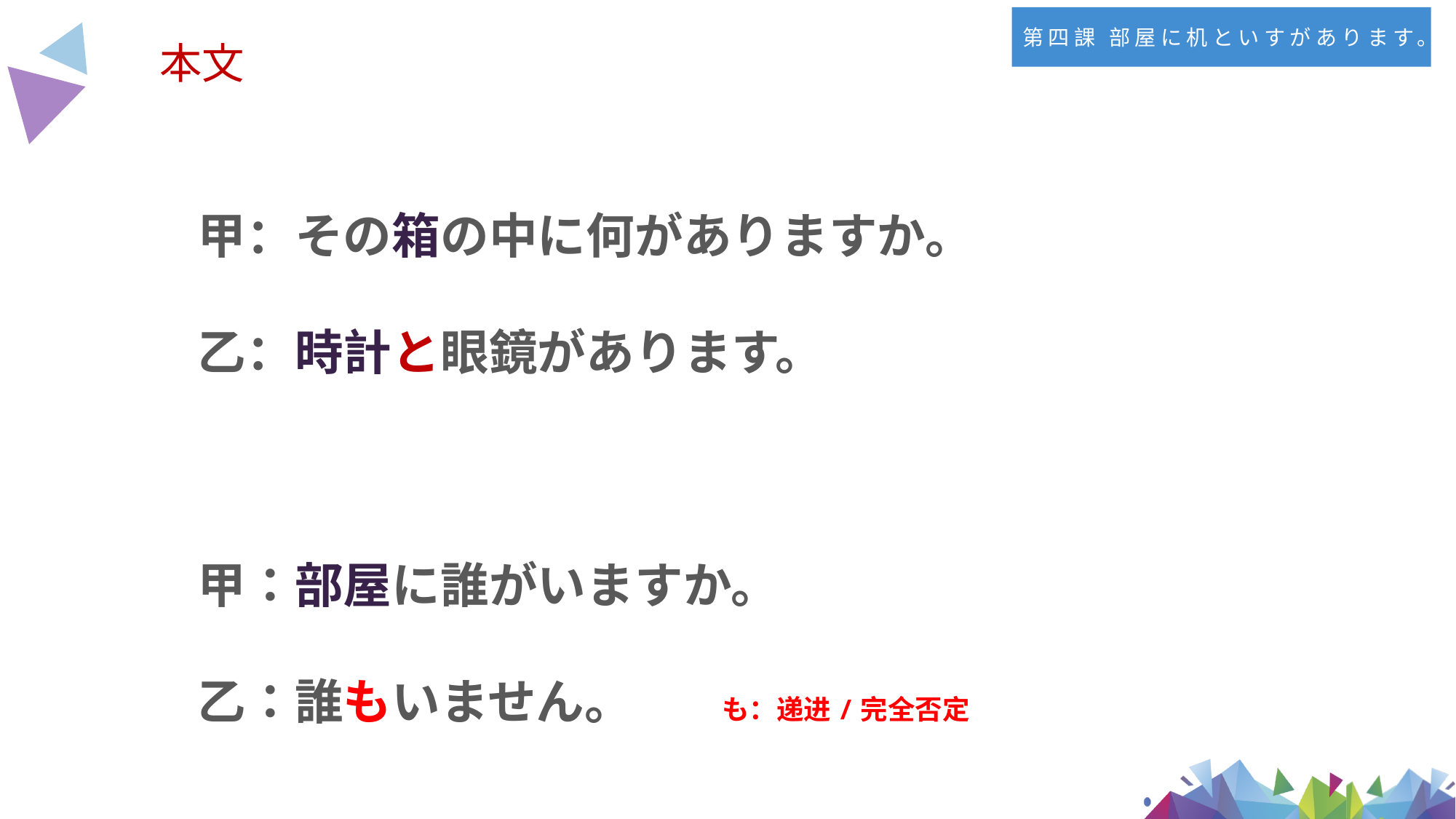

第四課 部屋に机といすがあります。
本文
甲：その箱の中に何がありますか。
乙：時計と眼鏡があります。

甲：部屋に誰がいますか。
乙：誰もいません。        も：递进/完全否定